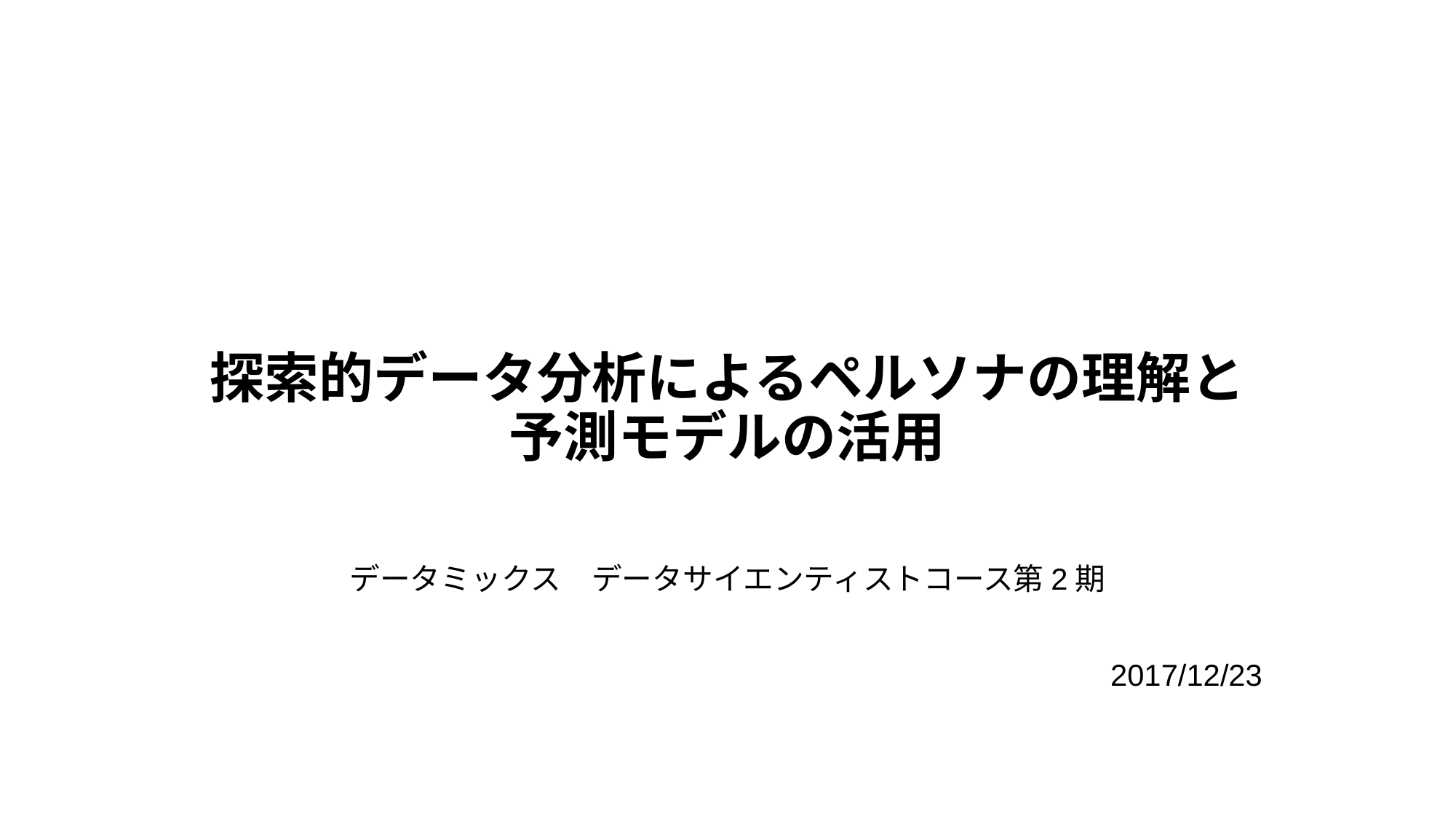

# 探索的データ分析によるペルソナの理解と予測モデルの活用
データミックス　データサイエンティストコース第2期

2017/12/23